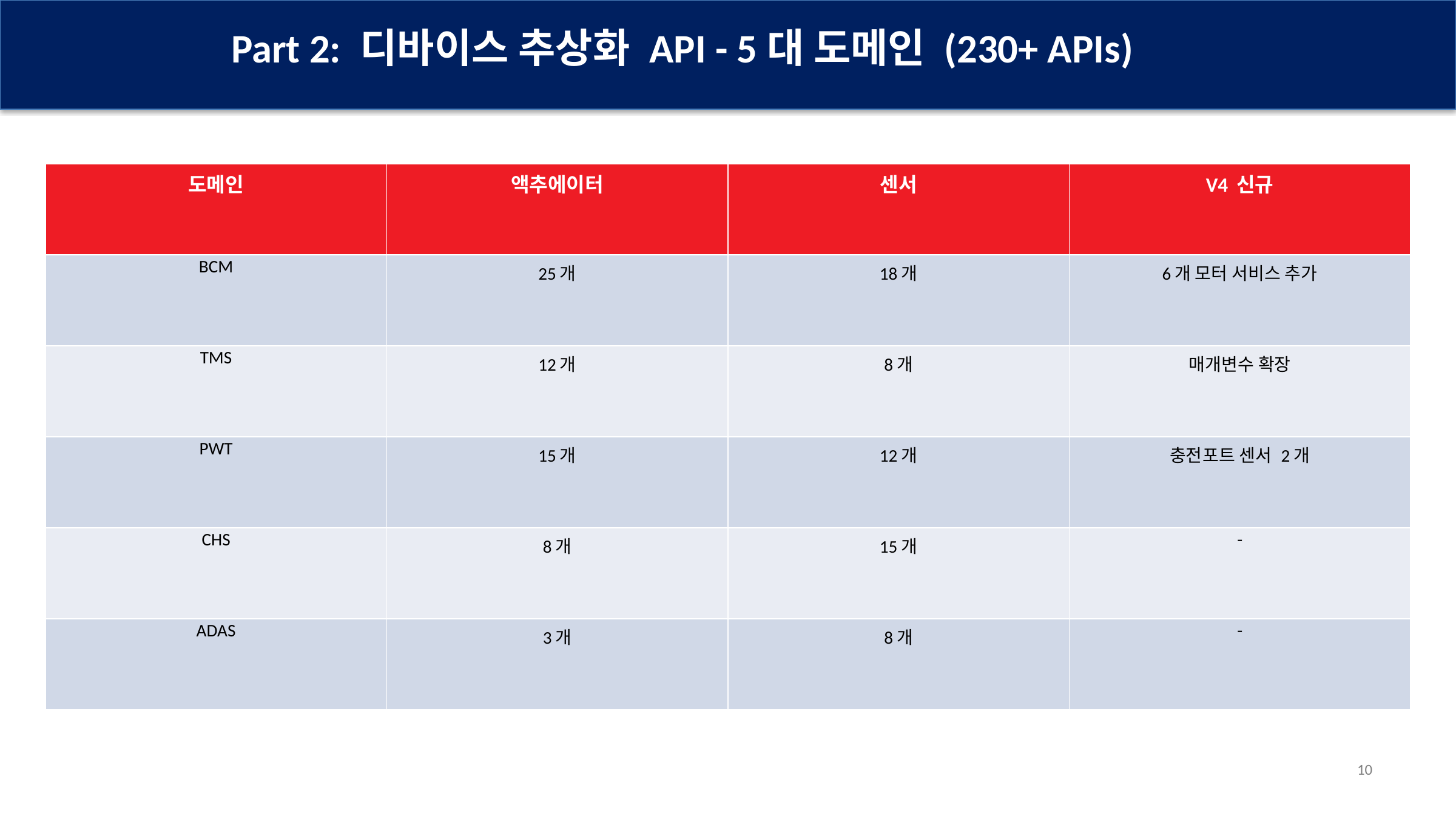

Part 2: 디바이스 추상화 API - 5대 도메인 (230+ APIs)
| 도메인 | 액추에이터 | 센서 | V4 신규 |
| --- | --- | --- | --- |
| BCM | 25개 | 18개 | 6개 모터 서비스 추가 |
| TMS | 12개 | 8개 | 매개변수 확장 |
| PWT | 15개 | 12개 | 충전포트 센서 2개 |
| CHS | 8개 | 15개 | - |
| ADAS | 3개 | 8개 | - |
10